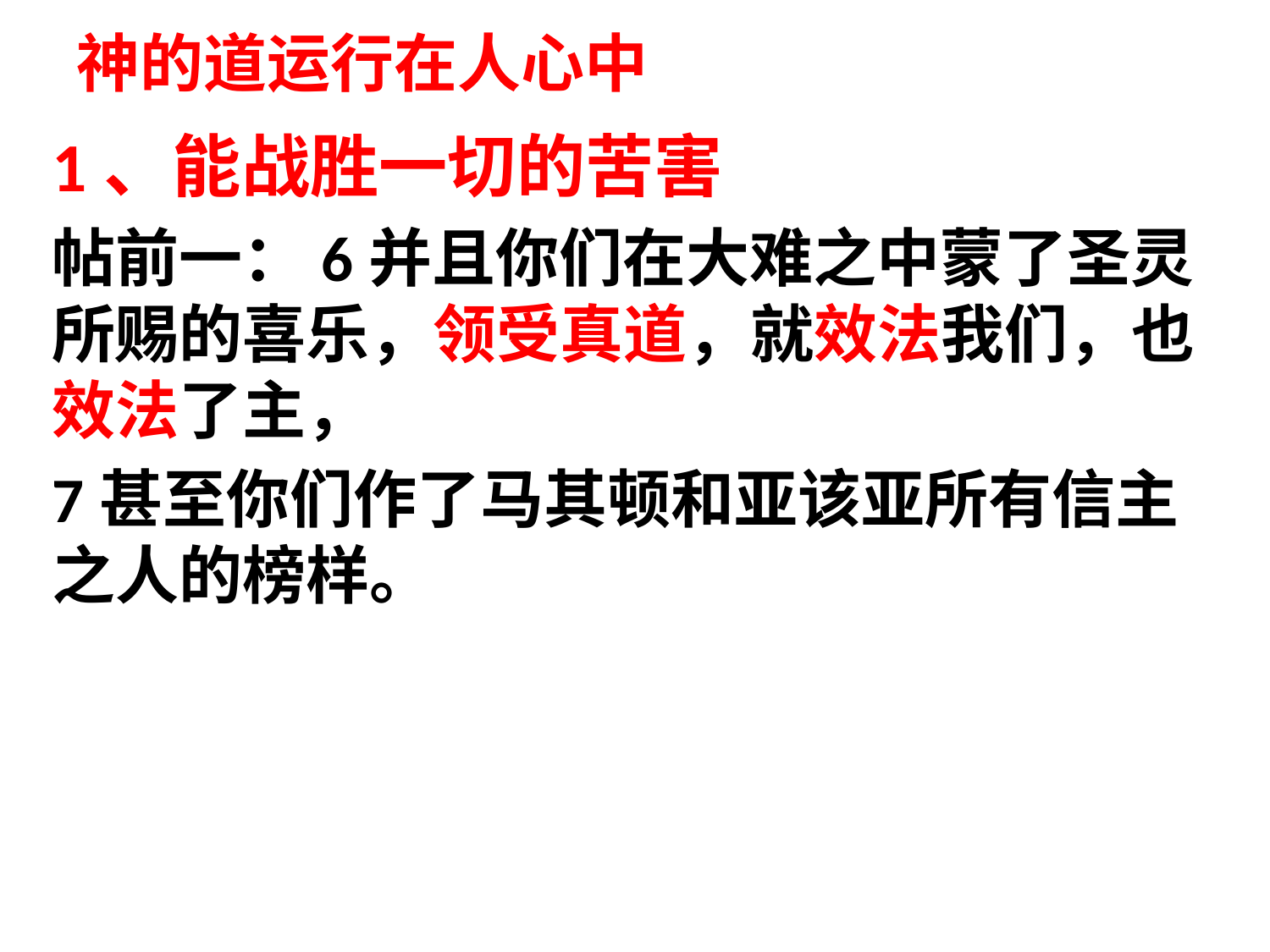

# 神的道运行在人心中
1、能战胜一切的苦害
帖前一：6并且你们在大难之中蒙了圣灵所赐的喜乐，领受真道，就效法我们，也效法了主，
7甚至你们作了马其顿和亚该亚所有信主之人的榜样。